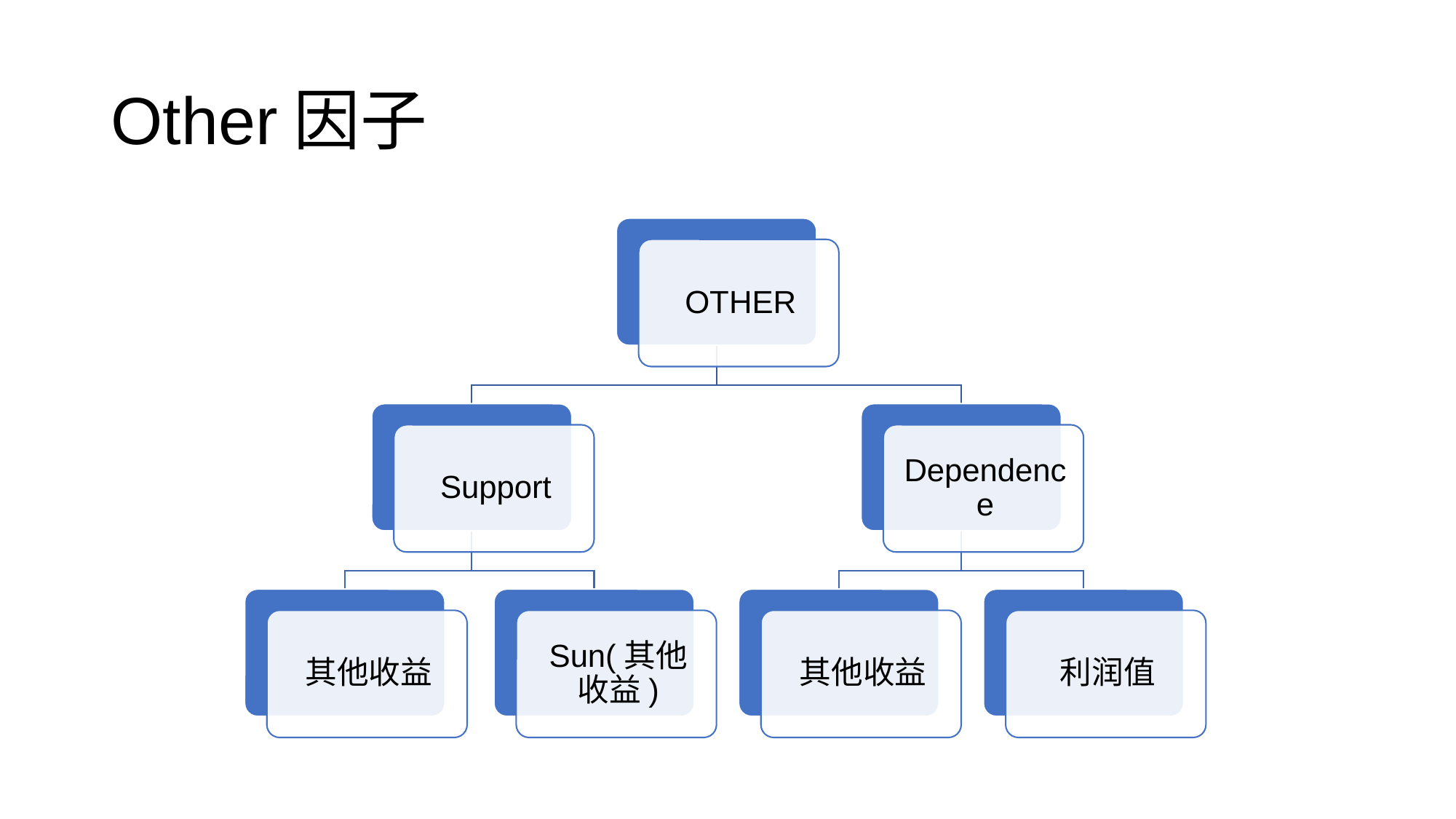

# Other因子
OTHER
Support
其他收益
Sun(其他收益)
Dependence
其他收益
利润值